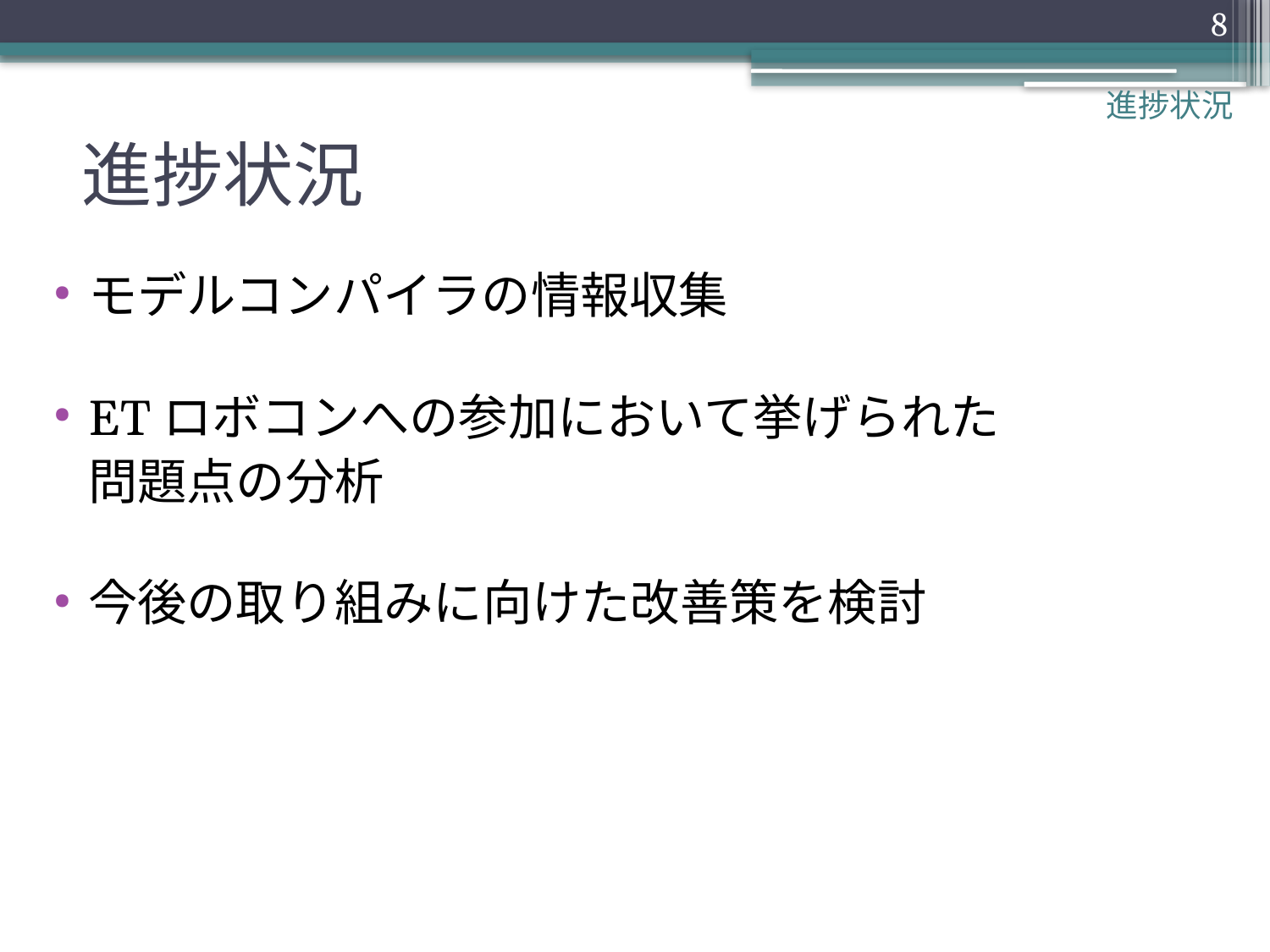

8
進捗状況
# 進捗状況
モデルコンパイラの情報収集

ETロボコンへの参加において挙げられた
	問題点の分析

今後の取り組みに向けた改善策を検討